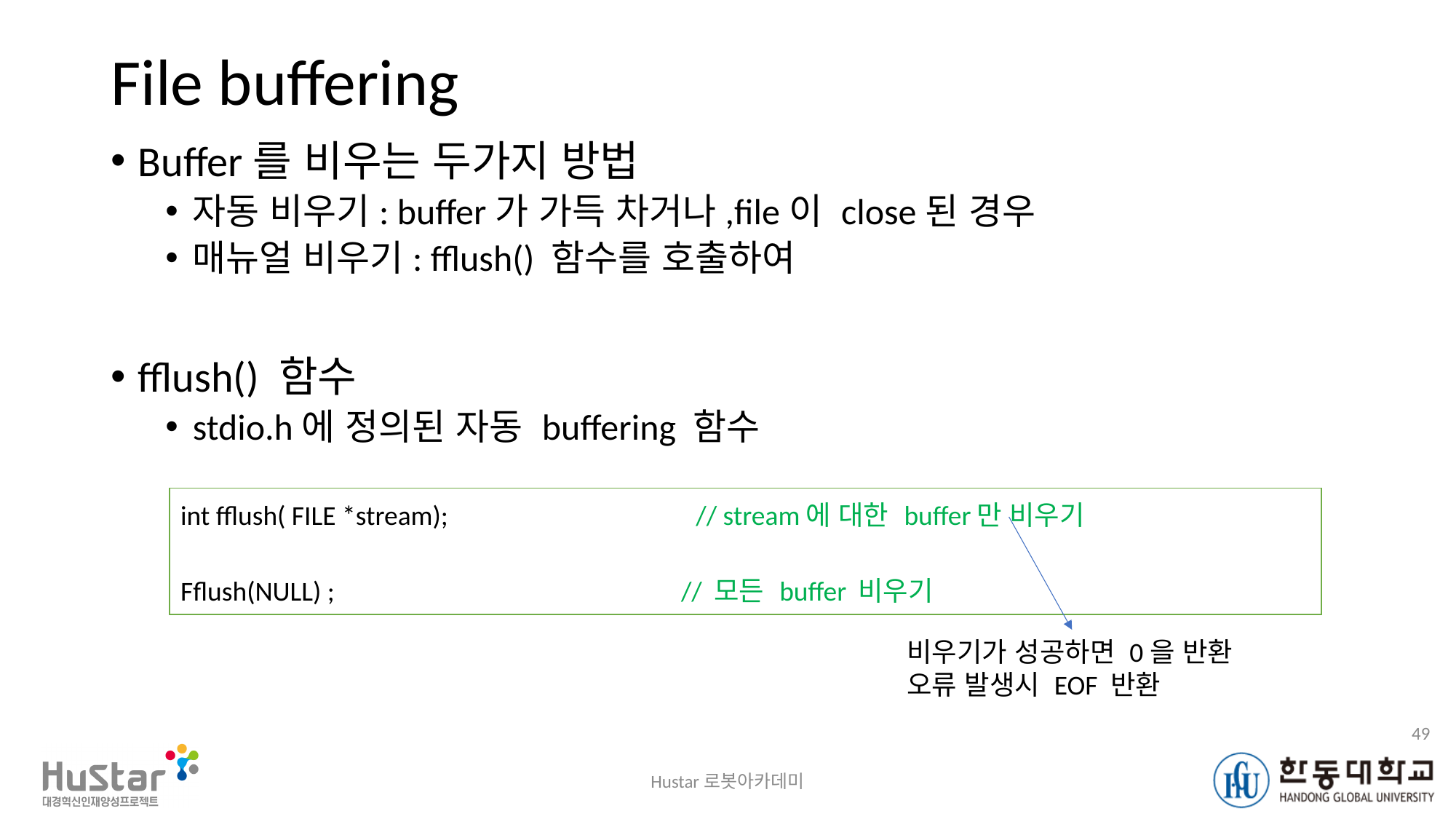

# File buffering
Buffer를 비우는 두가지 방법
자동 비우기: buffer가 가득 차거나,file이 close된 경우
매뉴얼 비우기: fflush() 함수를 호출하여

fflush() 함수
stdio.h에 정의된 자동 buffering 함수
| int fflush( FILE \*stream); // stream에 대한 buffer만 비우기 Fflush(NULL) ; // 모든 buffer 비우기 |
| --- |
비우기가 성공하면 0을 반환
오류 발생시 EOF 반환
49
Hustar로봇아카데미